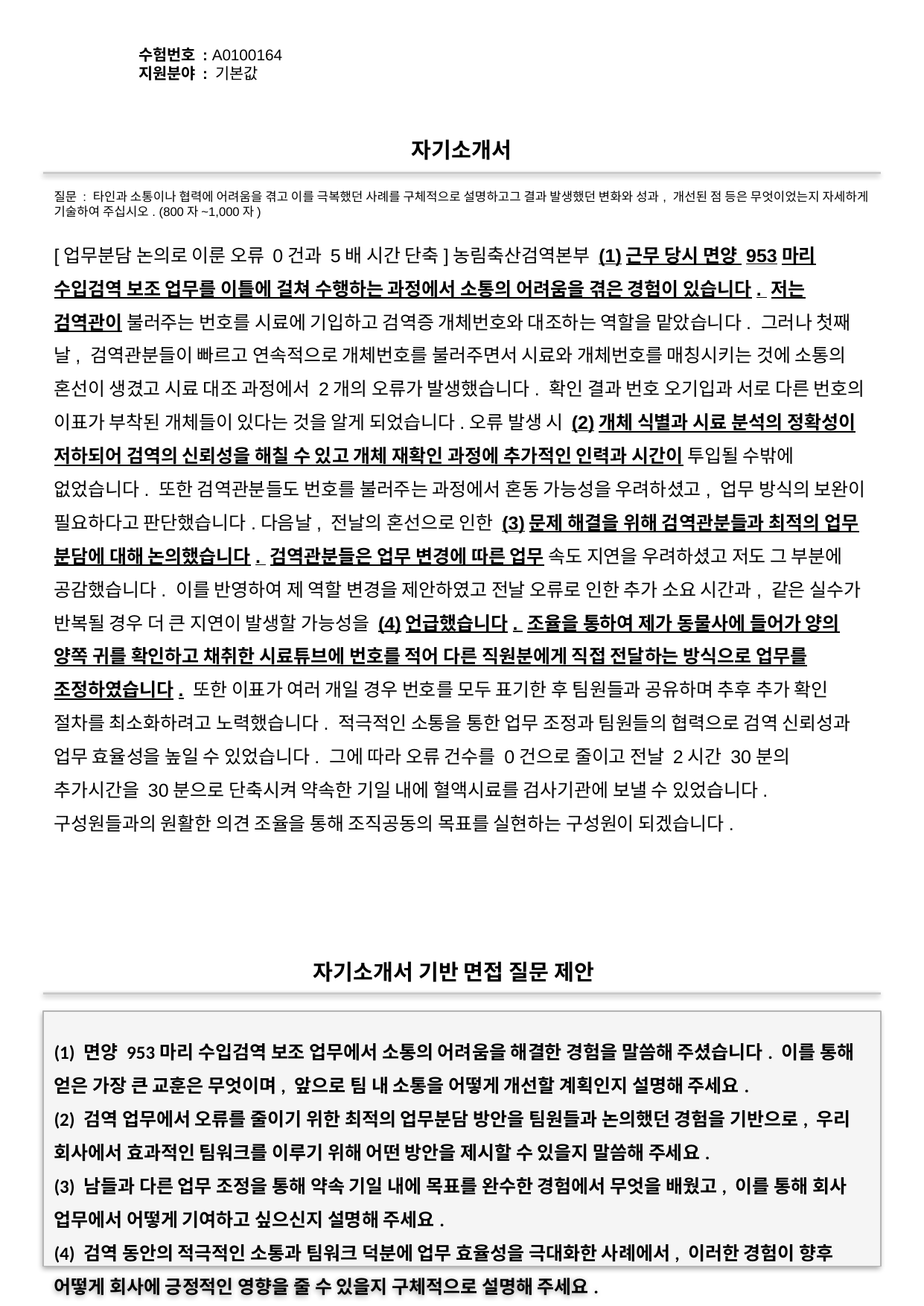

수험번호 : A0100164
지원분야 : 기본값
#

자기소개서

질문 : 타인과 소통이나 협력에 어려움을 겪고 이를 극복했던 사례를 구체적으로 설명하고그 결과 발생했던 변화와 성과, 개선된 점 등은 무엇이었는지 자세하게 기술하여 주십시오. (800자~1,000자)

[업무분담 논의로 이룬 오류 0건과 5배 시간 단축]농림축산검역본부 (1)근무 당시 면양 953마리 수입검역 보조 업무를 이틀에 걸쳐 수행하는 과정에서 소통의 어려움을 겪은 경험이 있습니다. 저는 검역관이 불러주는 번호를 시료에 기입하고 검역증 개체번호와 대조하는 역할을 맡았습니다. 그러나 첫째 날, 검역관분들이 빠르고 연속적으로 개체번호를 불러주면서 시료와 개체번호를 매칭시키는 것에 소통의 혼선이 생겼고 시료 대조 과정에서 2개의 오류가 발생했습니다. 확인 결과 번호 오기입과 서로 다른 번호의 이표가 부착된 개체들이 있다는 것을 알게 되었습니다.오류 발생 시 (2)개체 식별과 시료 분석의 정확성이 저하되어 검역의 신뢰성을 해칠 수 있고 개체 재확인 과정에 추가적인 인력과 시간이 투입될 수밖에 없었습니다. 또한 검역관분들도 번호를 불러주는 과정에서 혼동 가능성을 우려하셨고, 업무 방식의 보완이 필요하다고 판단했습니다.다음날, 전날의 혼선으로 인한 (3)문제 해결을 위해 검역관분들과 최적의 업무 분담에 대해 논의했습니다. 검역관분들은 업무 변경에 따른 업무 속도 지연을 우려하셨고 저도 그 부분에 공감했습니다. 이를 반영하여 제 역할 변경을 제안하였고 전날 오류로 인한 추가 소요 시간과, 같은 실수가 반복될 경우 더 큰 지연이 발생할 가능성을 (4)언급했습니다. 조율을 통하여 제가 동물사에 들어가 양의 양쪽 귀를 확인하고 채취한 시료튜브에 번호를 적어 다른 직원분에게 직접 전달하는 방식으로 업무를 조정하였습니다. 또한 이표가 여러 개일 경우 번호를 모두 표기한 후 팀원들과 공유하며 추후 추가 확인 절차를 최소화하려고 노력했습니다. 적극적인 소통을 통한 업무 조정과 팀원들의 협력으로 검역 신뢰성과 업무 효율성을 높일 수 있었습니다. 그에 따라 오류 건수를 0건으로 줄이고 전날 2시간 30분의 추가시간을 30분으로 단축시켜 약속한 기일 내에 혈액시료를 검사기관에 보낼 수 있었습니다. 구성원들과의 원활한 의견 조율을 통해 조직공동의 목표를 실현하는 구성원이 되겠습니다.

자기소개서 기반 면접 질문 제안

(1) 면양 953마리 수입검역 보조 업무에서 소통의 어려움을 해결한 경험을 말씀해 주셨습니다. 이를 통해 얻은 가장 큰 교훈은 무엇이며, 앞으로 팀 내 소통을 어떻게 개선할 계획인지 설명해 주세요.
(2) 검역 업무에서 오류를 줄이기 위한 최적의 업무분담 방안을 팀원들과 논의했던 경험을 기반으로, 우리 회사에서 효과적인 팀워크를 이루기 위해 어떤 방안을 제시할 수 있을지 말씀해 주세요.
(3) 남들과 다른 업무 조정을 통해 약속 기일 내에 목표를 완수한 경험에서 무엇을 배웠고, 이를 통해 회사 업무에서 어떻게 기여하고 싶으신지 설명해 주세요.
(4) 검역 동안의 적극적인 소통과 팀워크 덕분에 업무 효율성을 극대화한 사례에서, 이러한 경험이 향후 어떻게 회사에 긍정적인 영향을 줄 수 있을지 구체적으로 설명해 주세요.